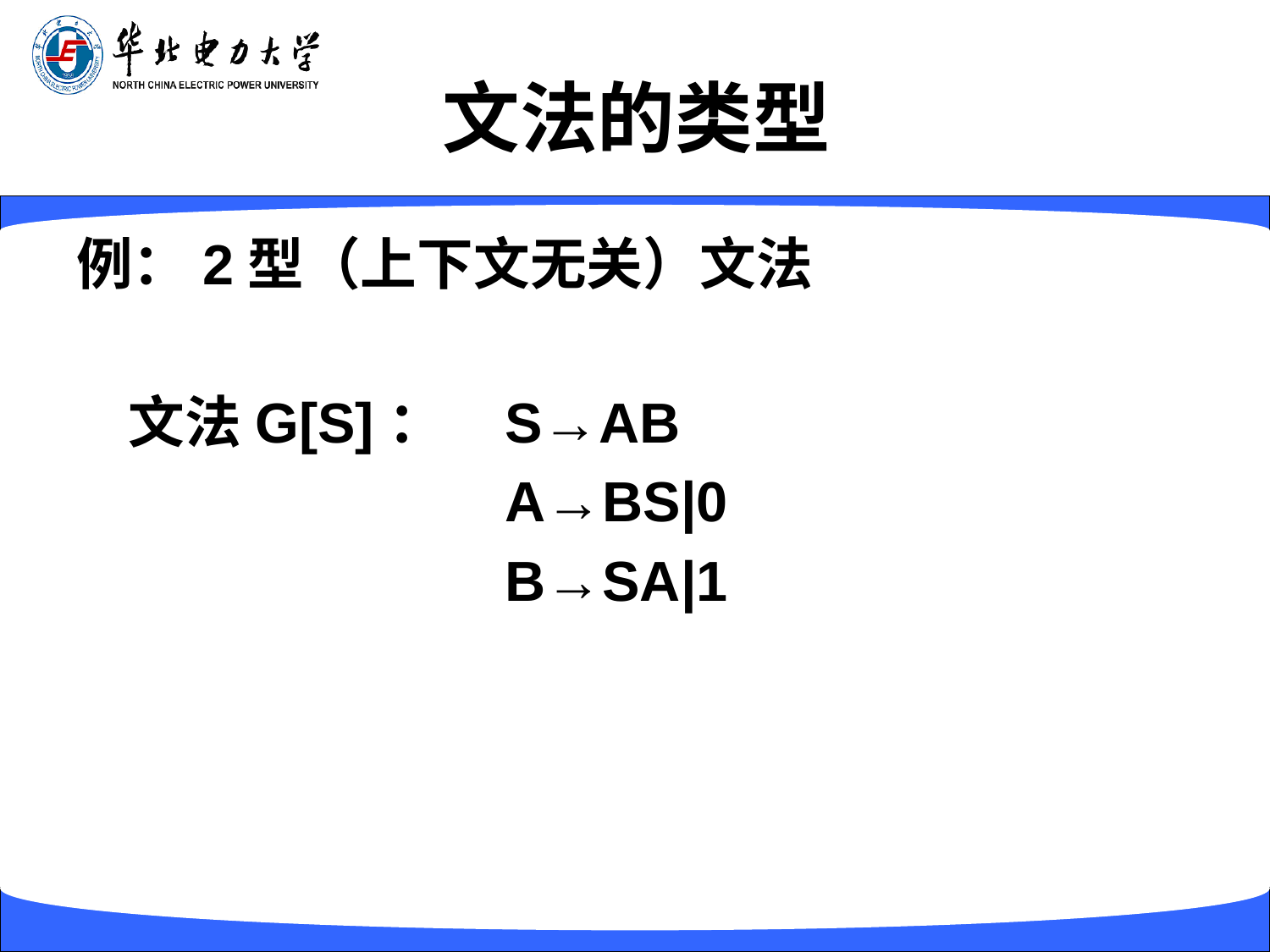

# 文法的类型
例：2型（上下文无关）文法

   文法G[S]：	S→AB
				A→BS|0
				B→SA|1